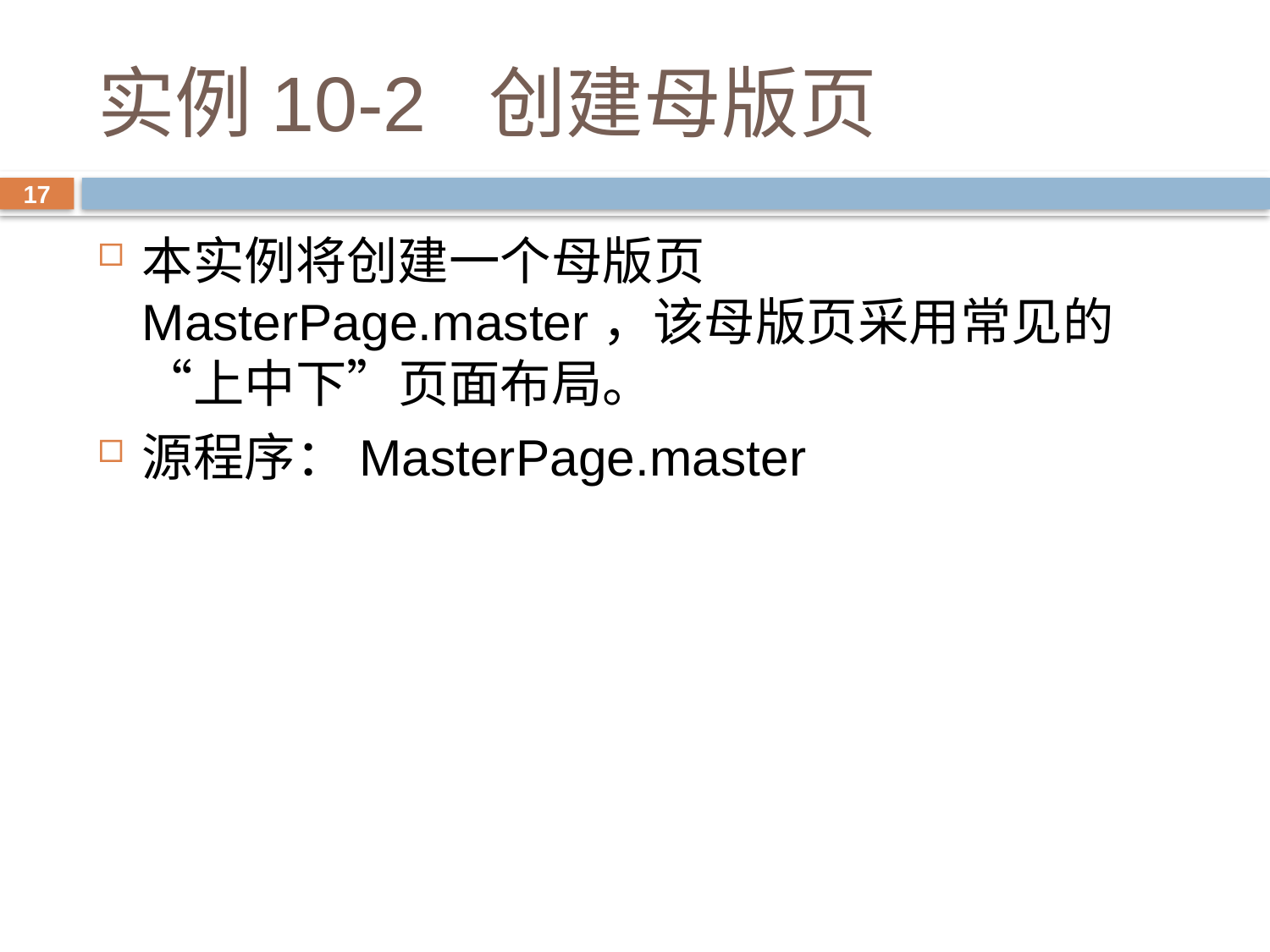

# 实例10-2  创建母版页
17
本实例将创建一个母版页MasterPage.master，该母版页采用常见的“上中下”页面布局。
源程序：MasterPage.master